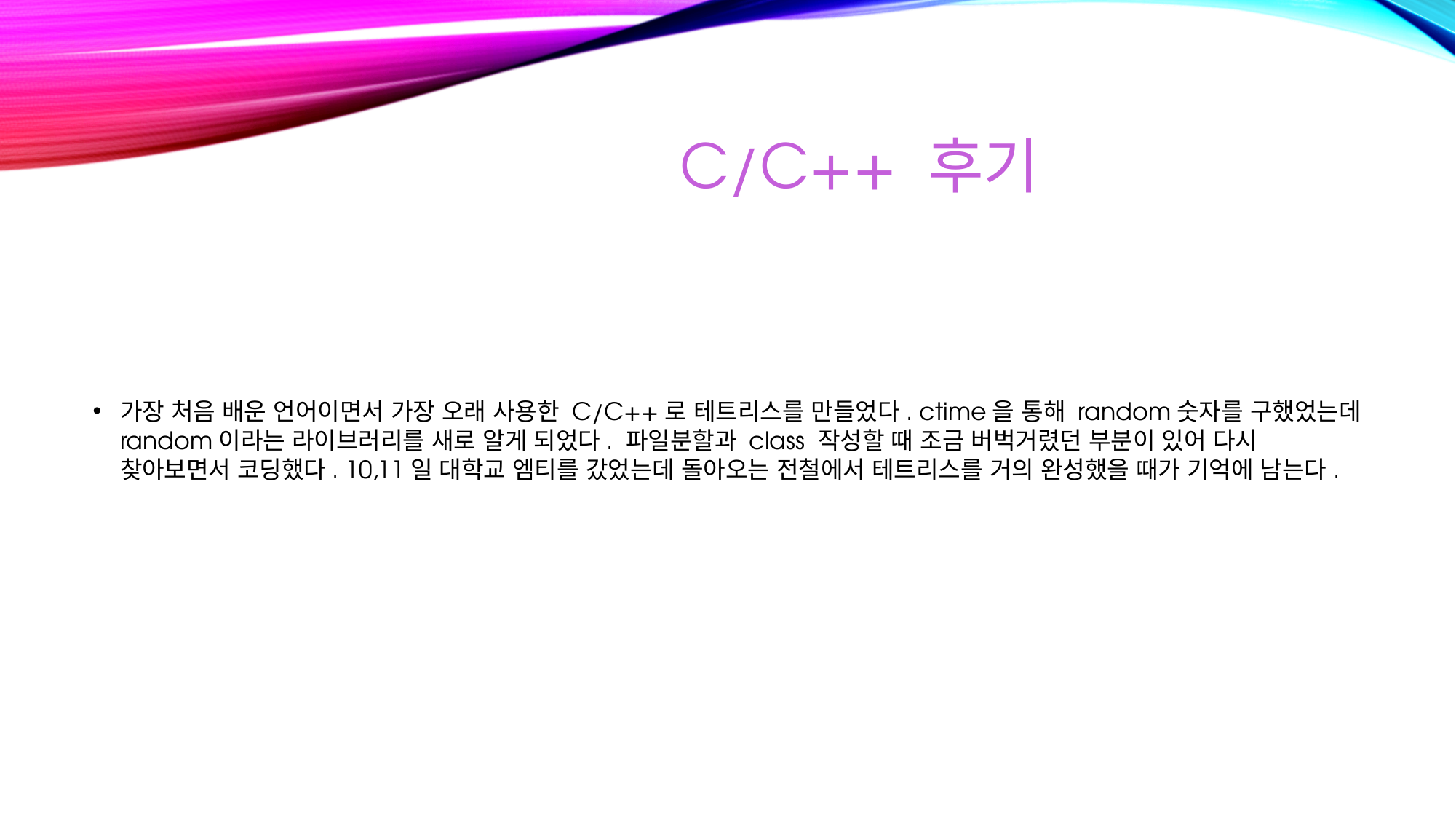

# C/C++ 후기
가장 처음 배운 언어이면서 가장 오래 사용한 C/C++로 테트리스를 만들었다. ctime을 통해 random숫자를 구했었는데 random이라는 라이브러리를 새로 알게 되었다. 파일분할과 class 작성할 때 조금 버벅거렸던 부분이 있어 다시 찾아보면서 코딩했다. 10,11일 대학교 엠티를 갔었는데 돌아오는 전철에서 테트리스를 거의 완성했을 때가 기억에 남는다.